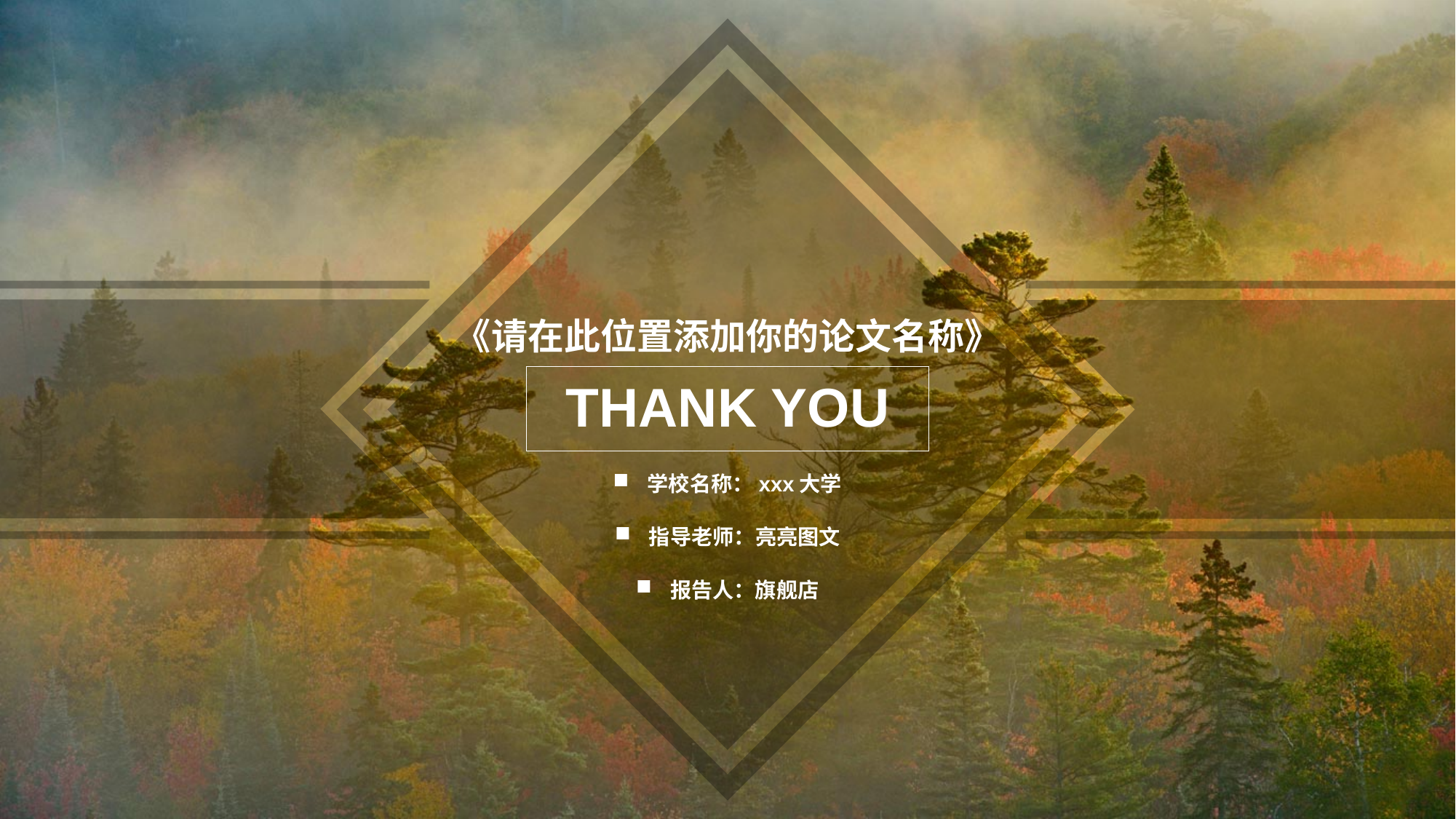

《请在此位置添加你的论文名称》
THANK YOU
学校名称：xxx大学
指导老师：亮亮图文
报告人：旗舰店